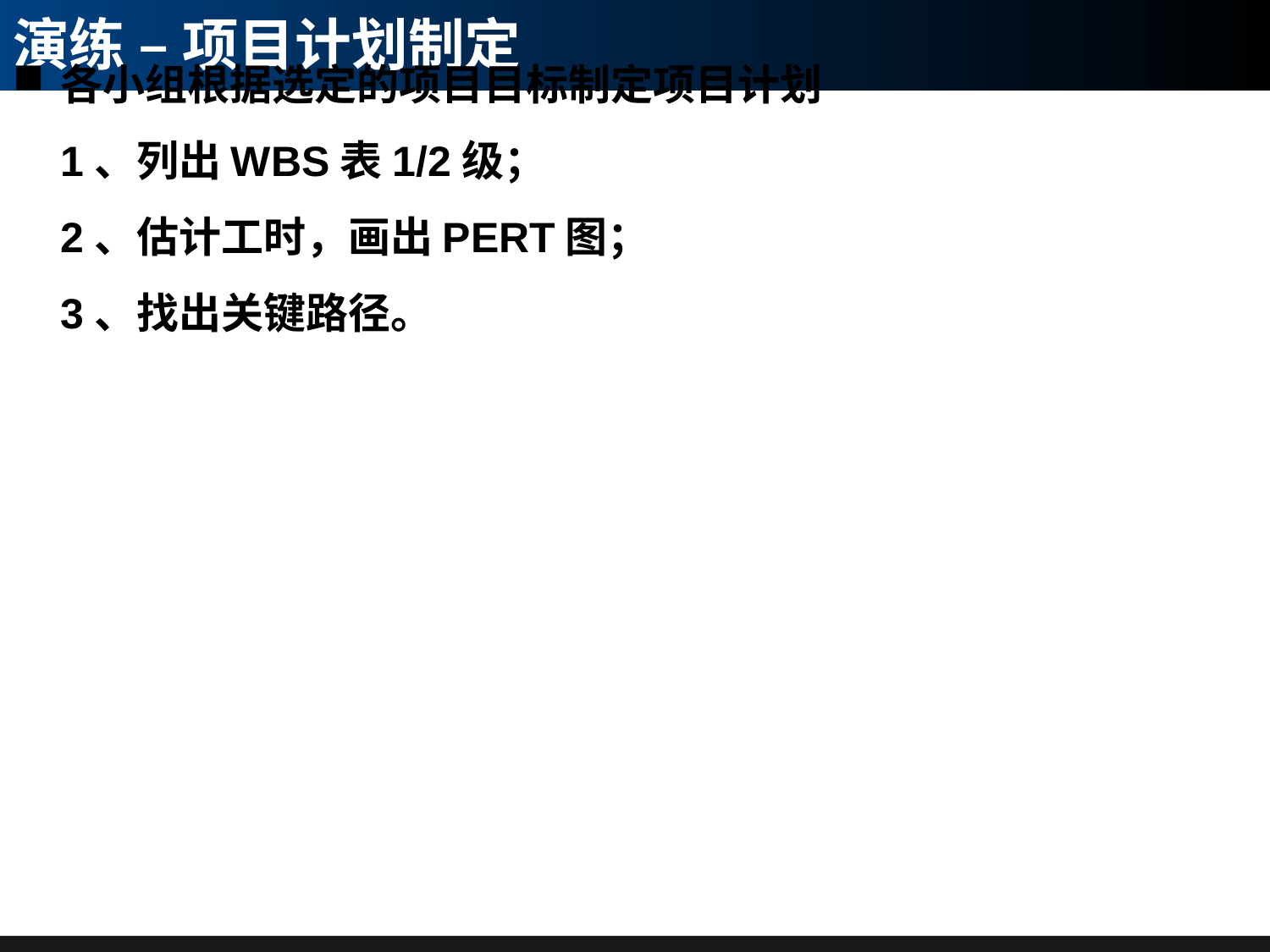

# 演练 – 项目计划制定
各小组根据选定的项目目标制定项目计划
	1、列出WBS表1/2级；
	2、估计工时，画出PERT图；
	3、找出关键路径。